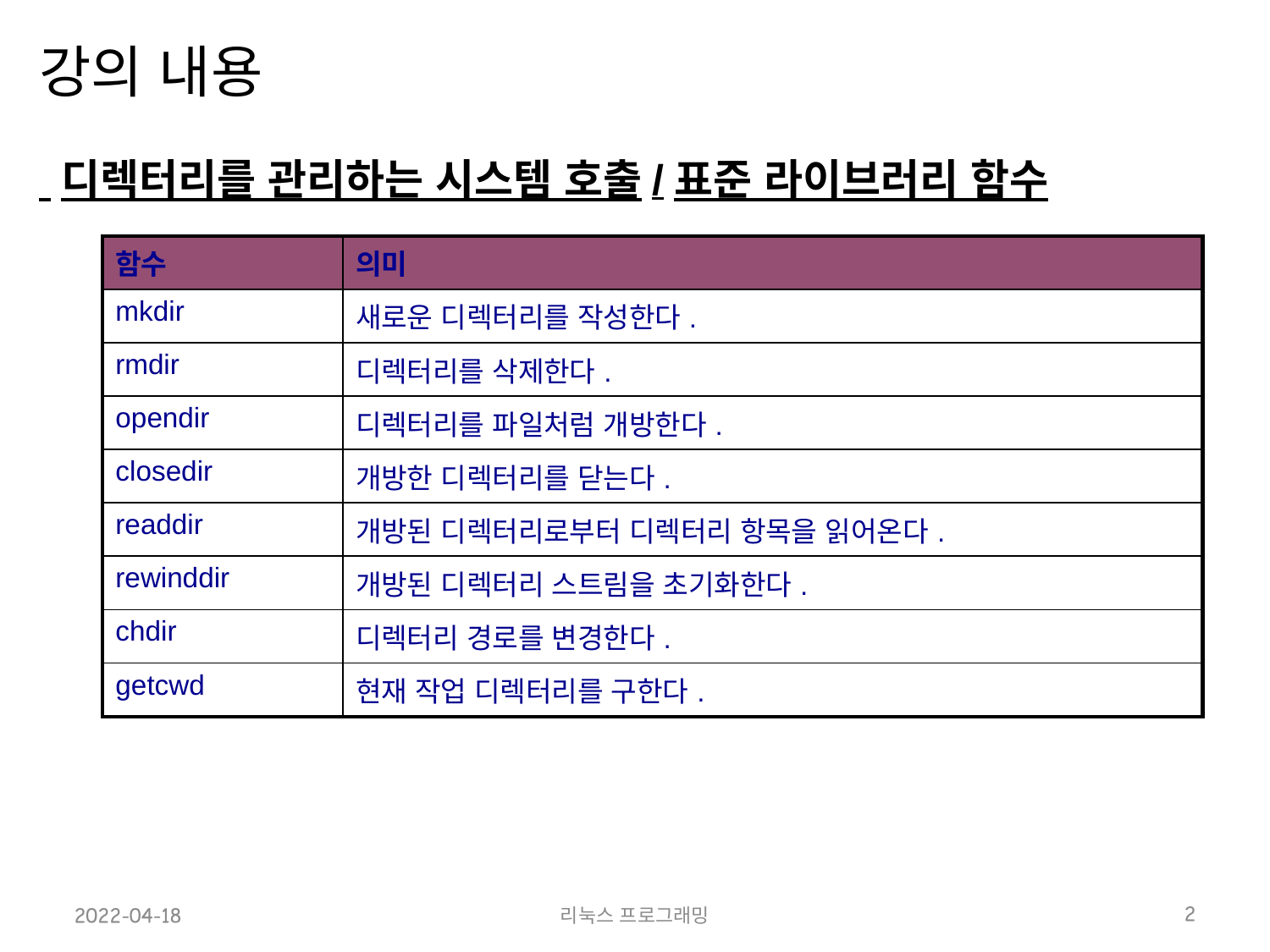

# 강의 내용
 디렉터리를 관리하는 시스템 호출/표준 라이브러리 함수
| 함수 | 의미 |
| --- | --- |
| mkdir | 새로운 디렉터리를 작성한다. |
| rmdir | 디렉터리를 삭제한다. |
| opendir | 디렉터리를 파일처럼 개방한다. |
| closedir | 개방한 디렉터리를 닫는다. |
| readdir | 개방된 디렉터리로부터 디렉터리 항목을 읽어온다. |
| rewinddir | 개방된 디렉터리 스트림을 초기화한다. |
| chdir | 디렉터리 경로를 변경한다. |
| getcwd | 현재 작업 디렉터리를 구한다. |
2022-04-18
리눅스 프로그래밍
2